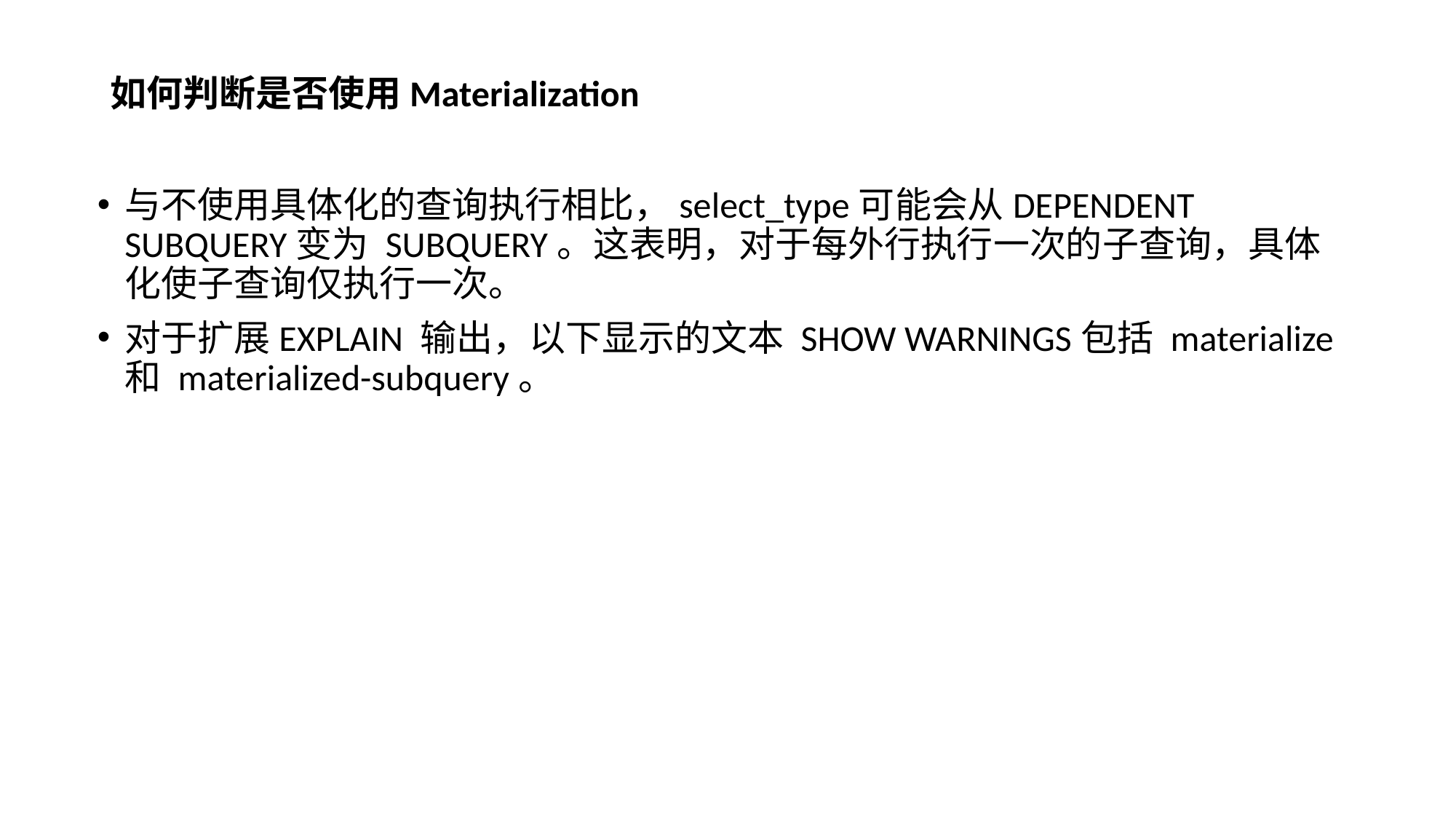

# 如何判断是否使用Materialization
与不使用具体化的查询执行相比，select_type可能会从DEPENDENT SUBQUERY变为 SUBQUERY。这表明，对于每外行执行一次的子查询，具体化使子查询仅执行一次。
对于扩展EXPLAIN 输出，以下显示的文本 SHOW WARNINGS包括 materialize和 materialized-subquery。